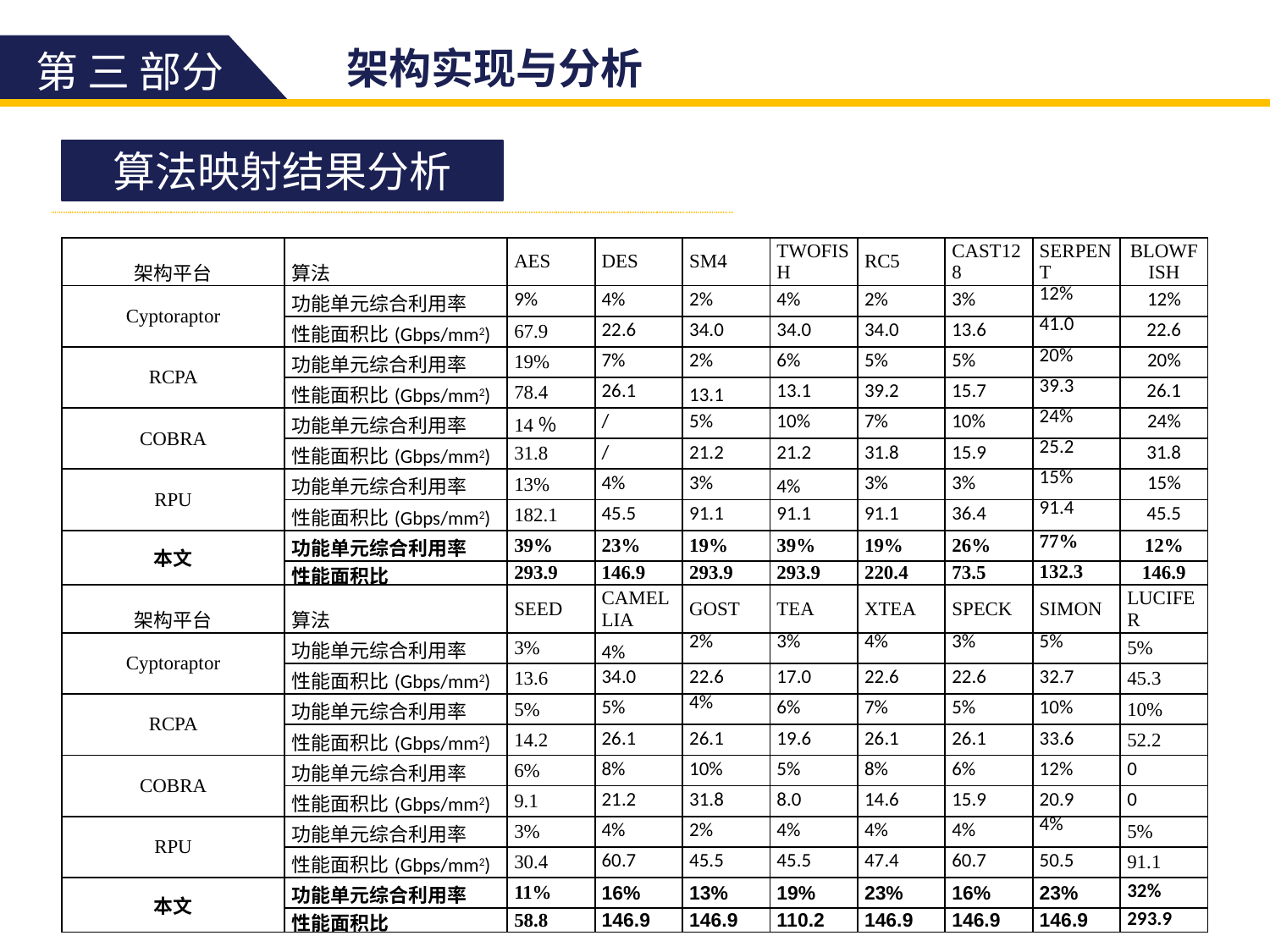

架构实现与分析

第 三 部分

算法映射结果分析

| 架构平台 | 算法 | AES | DES | SM4 | TWOFISH | RC5 | CAST128 | SERPENT | BLOWFISH |
| --- | --- | --- | --- | --- | --- | --- | --- | --- | --- |
| Cyptoraptor | 功能单元综合利用率 | 9% | 4% | 2% | 4% | 2% | 3% | 12% | 12% |
|  | 性能面积比(Gbps/mm2) | 67.9 | 22.6 | 34.0 | 34.0 | 34.0 | 13.6 | 41.0 | 22.6 |
| RCPA | 功能单元综合利用率 | 19% | 7% | 2% | 6% | 5% | 5% | 20% | 20% |
|  | 性能面积比(Gbps/mm2) | 78.4 | 26.1 | 13.1 | 13.1 | 39.2 | 15.7 | 39.3 | 26.1 |
| COBRA | 功能单元综合利用率 | 14％ | / | 5% | 10% | 7% | 10% | 24% | 24% |
|  | 性能面积比(Gbps/mm2) | 31.8 | / | 21.2 | 21.2 | 31.8 | 15.9 | 25.2 | 31.8 |
| RPU | 功能单元综合利用率 | 13% | 4% | 3% | 4% | 3% | 3% | 15% | 15% |
|  | 性能面积比(Gbps/mm2) | 182.1 | 45.5 | 91.1 | 91.1 | 91.1 | 36.4 | 91.4 | 45.5 |
| 本文 | 功能单元综合利用率 | 39% | 23% | 19% | 39% | 19% | 26% | 77% | 12% |
|  | 性能面积比 | 293.9 | 146.9 | 293.9 | 293.9 | 220.4 | 73.5 | 132.3 | 146.9 |
| 架构平台 | 算法 | SEED | CAMELLIA | GOST | TEA | XTEA | SPECK | SIMON | LUCIFER |
| Cyptoraptor | 功能单元综合利用率 | 3% | 4% | 2% | 3% | 4% | 3% | 5% | 5% |
|  | 性能面积比(Gbps/mm2) | 13.6 | 34.0 | 22.6 | 17.0 | 22.6 | 22.6 | 32.7 | 45.3 |
| RCPA | 功能单元综合利用率 | 5% | 5% | 4% | 6% | 7% | 5% | 10% | 10% |
|  | 性能面积比(Gbps/mm2) | 14.2 | 26.1 | 26.1 | 19.6 | 26.1 | 26.1 | 33.6 | 52.2 |
| COBRA | 功能单元综合利用率 | 6% | 8% | 10% | 5% | 8% | 6% | 12% | 0 |
|  | 性能面积比(Gbps/mm2) | 9.1 | 21.2 | 31.8 | 8.0 | 14.6 | 15.9 | 20.9 | 0 |
| RPU | 功能单元综合利用率 | 3% | 4% | 2% | 4% | 4% | 4% | 4% | 5% |
|  | 性能面积比(Gbps/mm2) | 30.4 | 60.7 | 45.5 | 45.5 | 47.4 | 60.7 | 50.5 | 91.1 |
| 本文 | 功能单元综合利用率 | 11% | 16% | 13% | 19% | 23% | 16% | 23% | 32% |
|  | 性能面积比 | 58.8 | 146.9 | 146.9 | 110.2 | 146.9 | 146.9 | 146.9 | 293.9 |